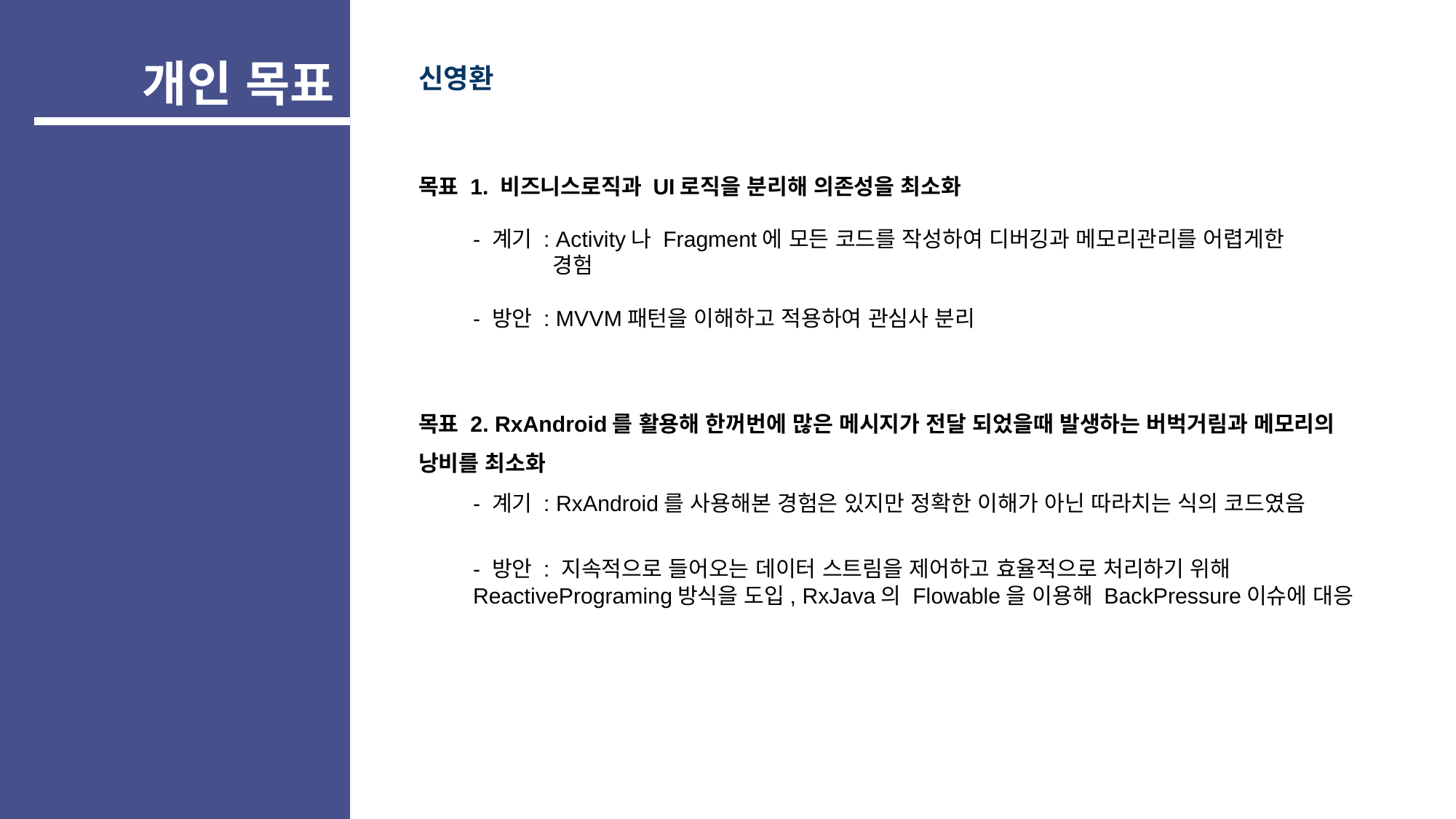

신영환

목표 1. 비즈니스로직과 UI로직을 분리해 의존성을 최소화

- 계기 : Activity나 Fragment에 모든 코드를 작성하여 디버깅과 메모리관리를 어렵게한
            경험

- 방안 : MVVM패턴을 이해하고 적용하여 관심사 분리

목표 2. RxAndroid를 활용해 한꺼번에 많은 메시지가 전달 되었을때 발생하는 버벅거림과 메모리의 낭비를 최소화
- 계기 : RxAndroid를 사용해본 경험은 있지만 정확한 이해가 아닌 따라치는 식의 코드였음

- 방안 : 지속적으로 들어오는 데이터 스트림을 제어하고 효율적으로 처리하기 위해 ReactivePrograming방식을 도입, RxJava의 Flowable을 이용해 BackPressure이슈에 대응
개인 목표